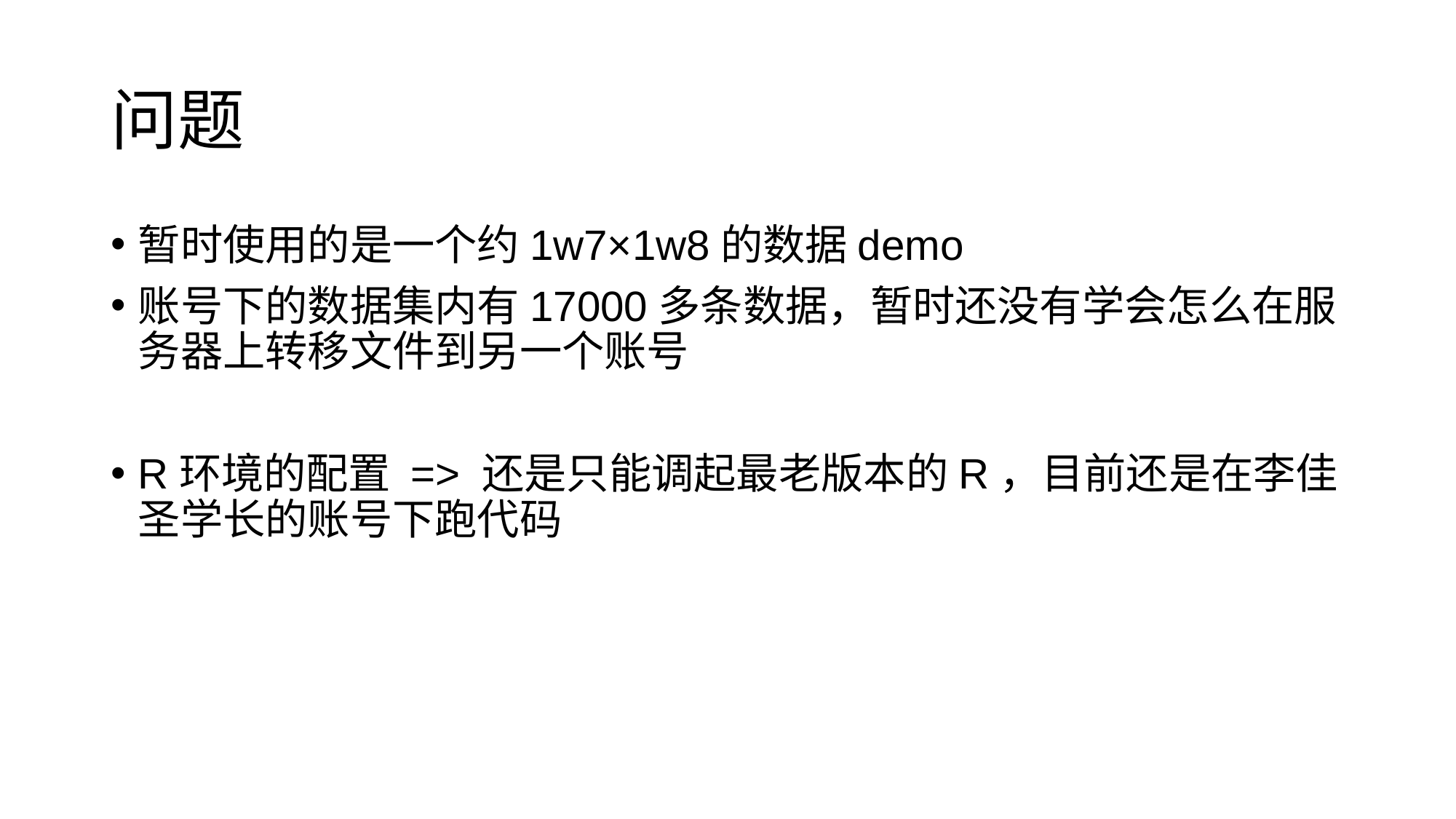

# 问题
暂时使用的是一个约1w7×1w8的数据demo
账号下的数据集内有17000多条数据，暂时还没有学会怎么在服务器上转移文件到另一个账号

R环境的配置 => 还是只能调起最老版本的R，目前还是在李佳圣学长的账号下跑代码